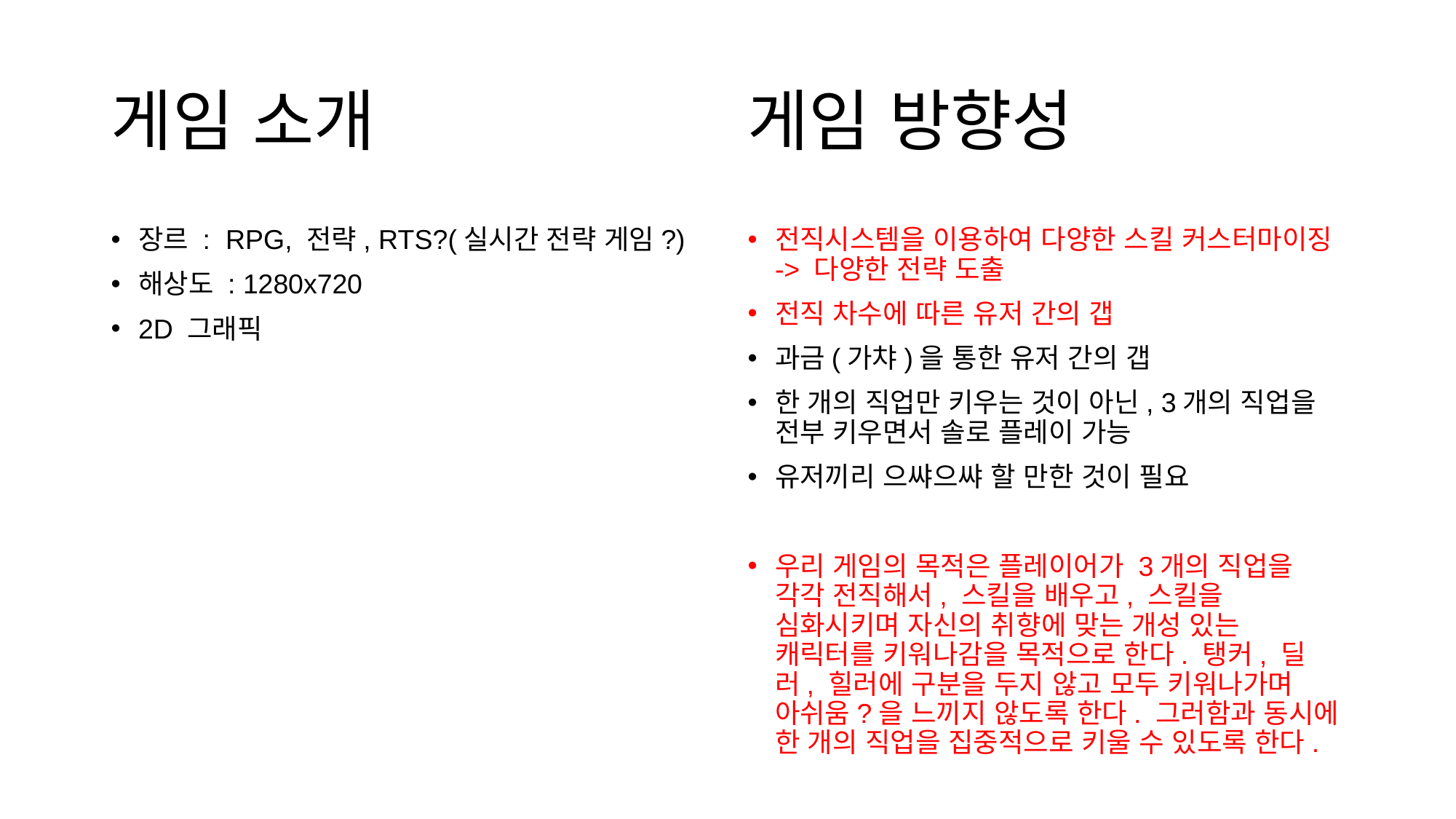

게임 소개
게임 방향성
전직시스템을 이용하여 다양한 스킬 커스터마이징 -> 다양한 전략 도출
전직 차수에 따른 유저 간의 갭
과금(가챠)을 통한 유저 간의 갭
한 개의 직업만 키우는 것이 아닌, 3개의 직업을 전부 키우면서 솔로 플레이 가능
유저끼리 으쌰으쌰 할 만한 것이 필요

우리 게임의 목적은 플레이어가 3개의 직업을 각각 전직해서, 스킬을 배우고, 스킬을 심화시키며 자신의 취향에 맞는 개성 있는 캐릭터를 키워나감을 목적으로 한다. 탱커, 딜러, 힐러에 구분을 두지 않고 모두 키워나가며 아쉬움?을 느끼지 않도록 한다. 그러함과 동시에 한 개의 직업을 집중적으로 키울 수 있도록 한다.

장르 :  RPG, 전략, RTS?(실시간 전략 게임?)
해상도 : 1280x720
2D 그래픽